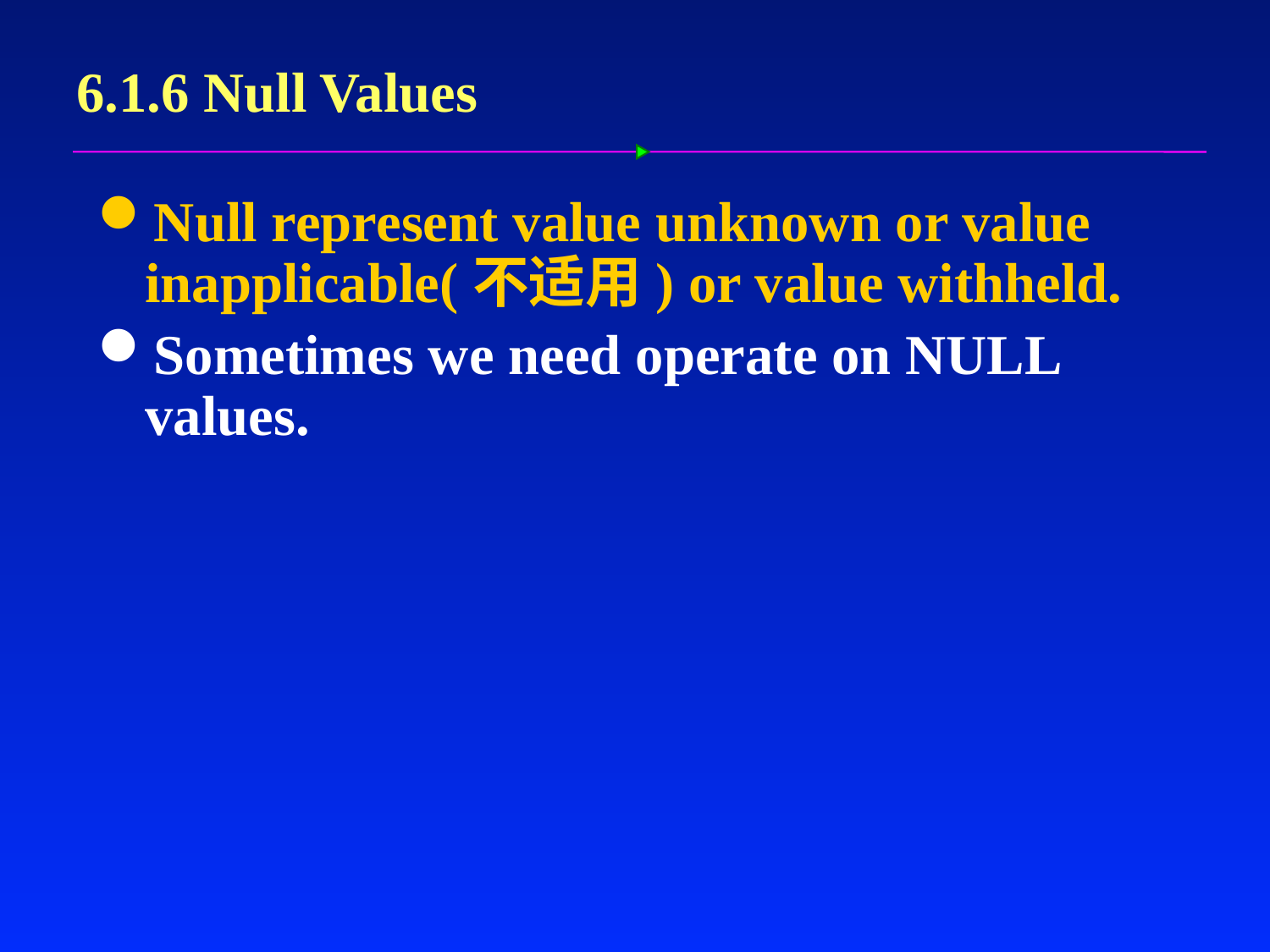

# 6.1.6 Null Values

Null represent value unknown or value inapplicable(不适用) or value withheld.
Sometimes we need operate on NULL values.